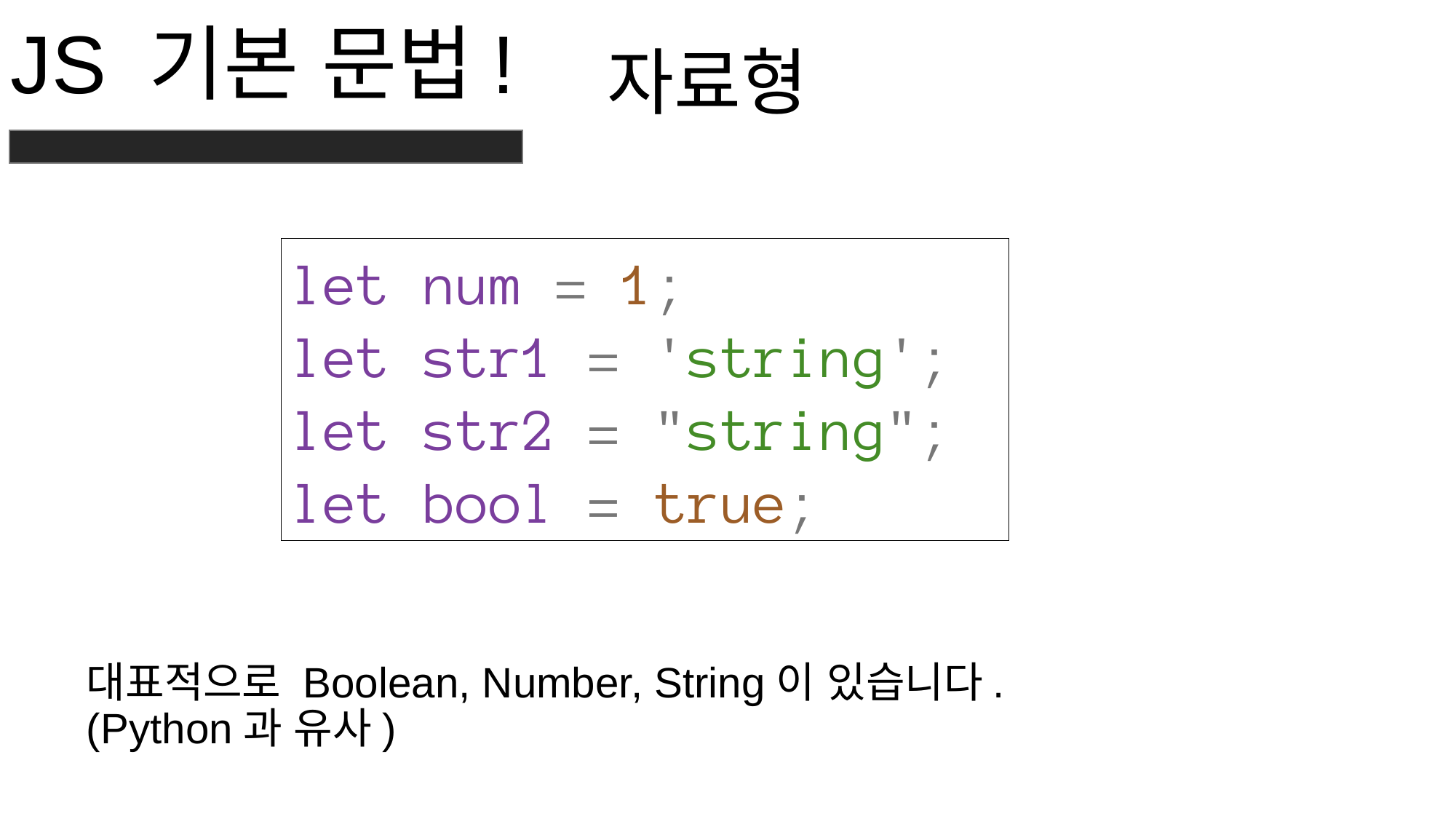

JS 기본 문법!
자료형

let num = 1;
let str1 = 'string';
let str2 = "string";
let bool = true;
대표적으로 Boolean, Number, String이 있습니다.
(Python과 유사)